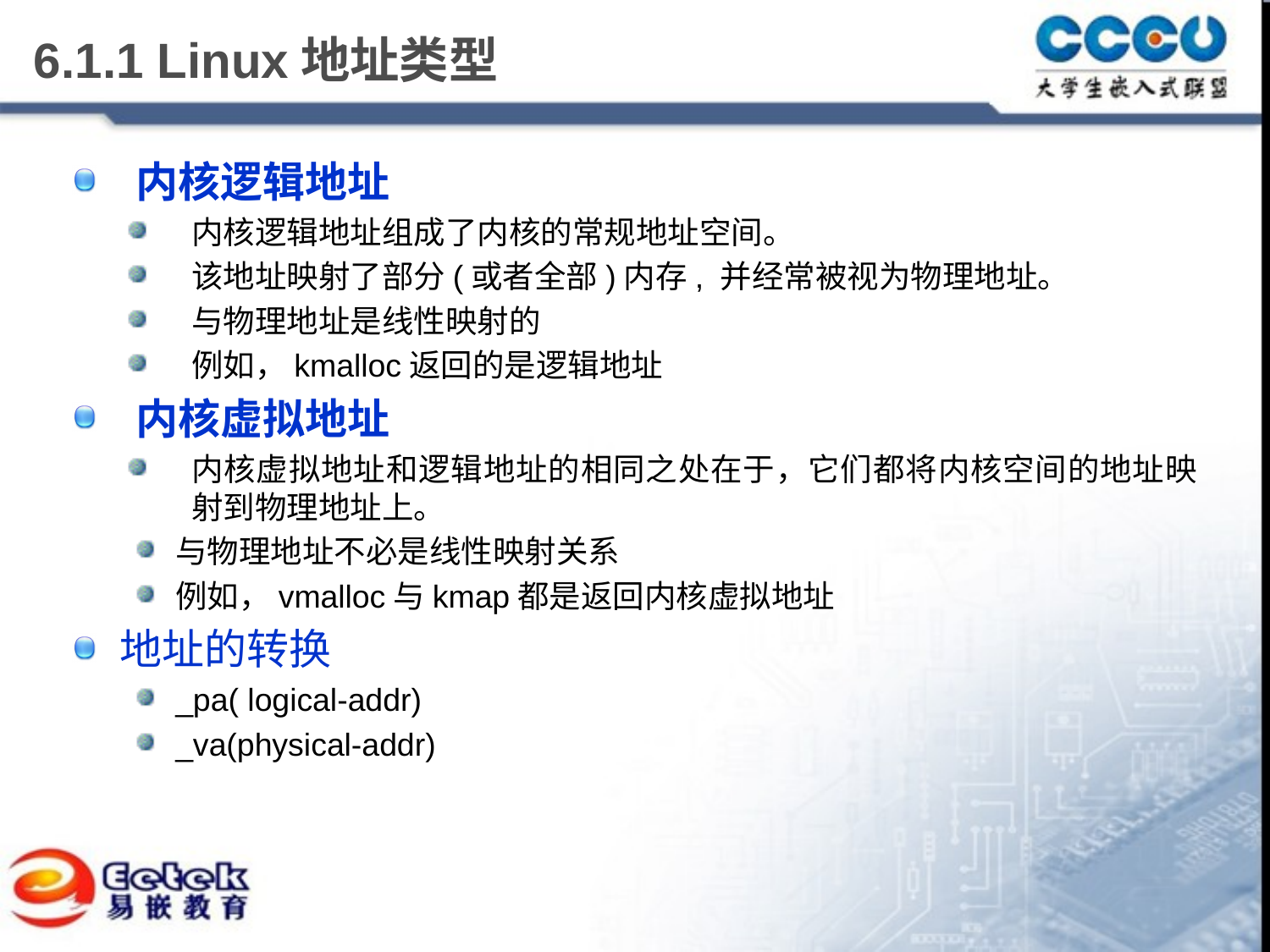

# 6.1.1 Linux地址类型
内核逻辑地址
内核逻辑地址组成了内核的常规地址空间。
该地址映射了部分(或者全部)内存, 并经常被视为物理地址。
与物理地址是线性映射的
例如，kmalloc返回的是逻辑地址
内核虚拟地址
内核虚拟地址和逻辑地址的相同之处在于，它们都将内核空间的地址映射到物理地址上。
与物理地址不必是线性映射关系
例如，vmalloc与kmap都是返回内核虚拟地址
地址的转换
_pa( logical-addr)
_va(physical-addr)